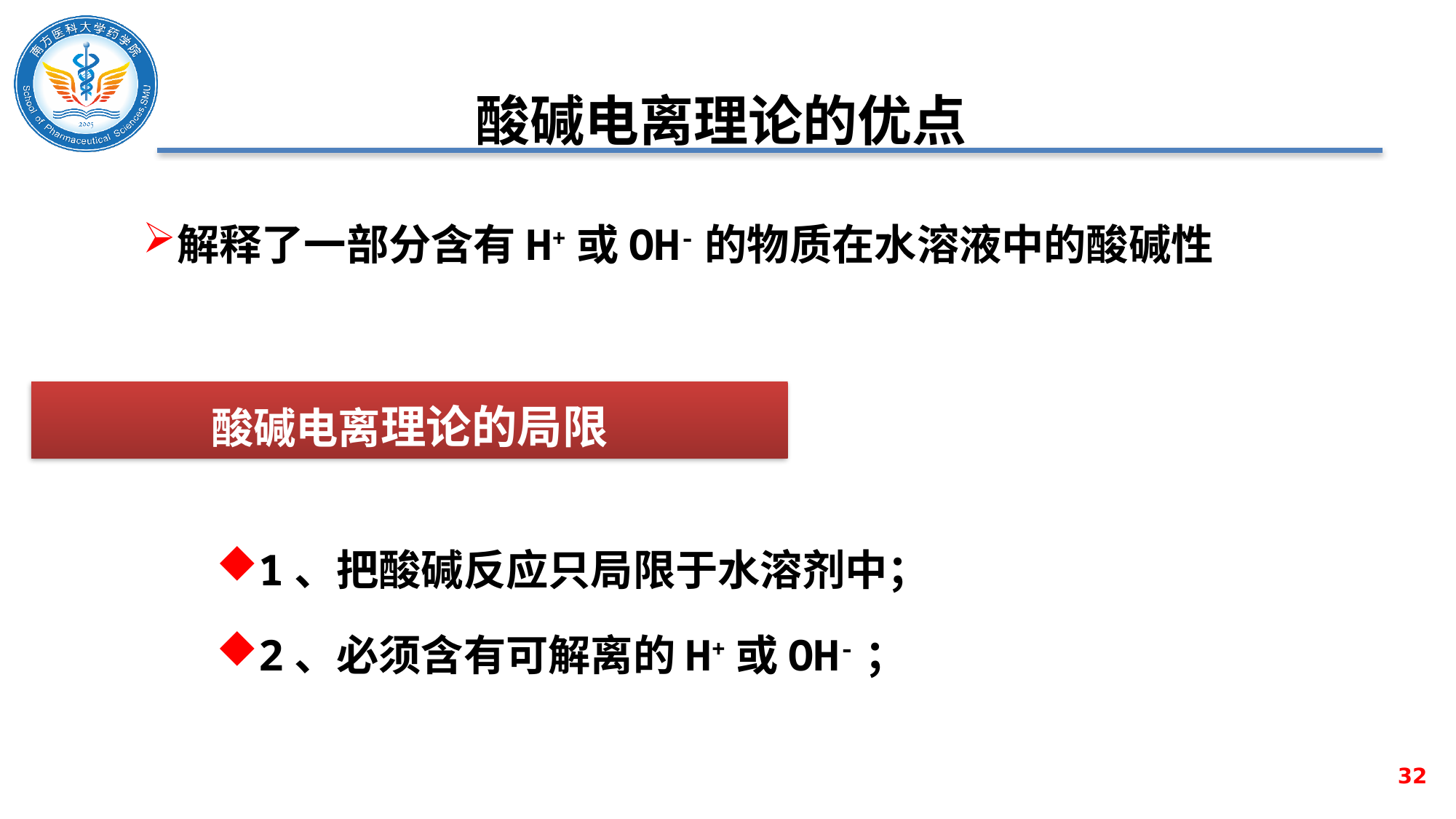

酸碱电离理论的优点
解释了一部分含有H+或OH-的物质在水溶液中的酸碱性
酸碱电离理论的局限
1、把酸碱反应只局限于水溶剂中；
2、必须含有可解离的H+或OH-；
32